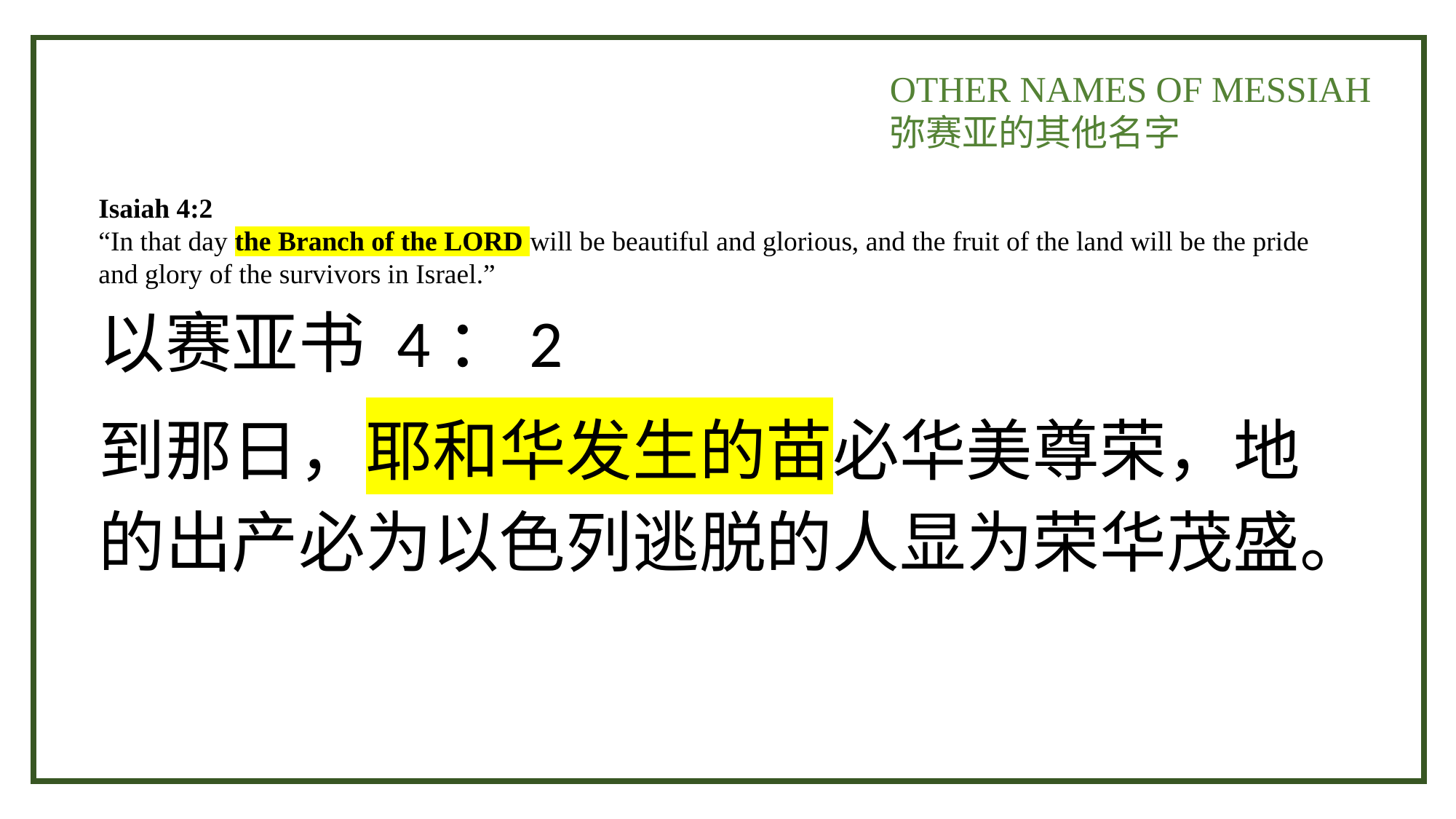

OTHER NAMES OF MESSIAH
弥赛亚的其他名字
Isaiah 4:2
“In that day the Branch of the LORD will be beautiful and glorious, and the fruit of the land will be the pride and glory of the survivors in Israel.”
以赛亚书 4：2
到那日，耶和华发生的苗必华美尊荣，地的出产必为以色列逃脱的人显为荣华茂盛。